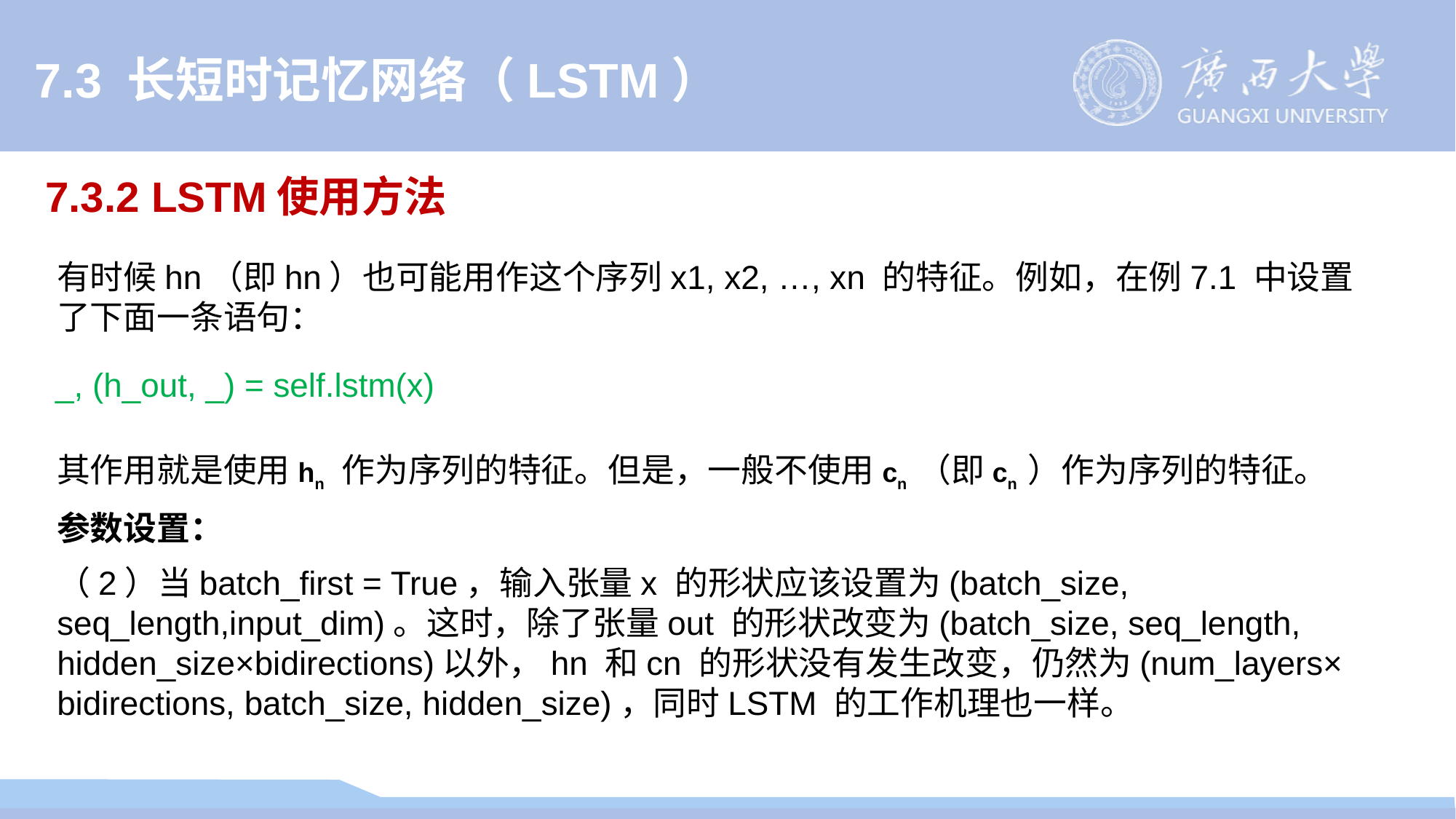

7.3 长短时记忆网络（LSTM）
7.3.2 LSTM使用方法
有时候hn（即hn）也可能用作这个序列x1, x2, …, xn 的特征。例如，在例7.1 中设置了下面一条语句：
_, (h_out, _) = self.lstm(x)
其作用就是使用hn 作为序列的特征。但是，一般不使用cn （即cn ）作为序列的特征。

参数设置：

（2）当batch_first = True，输入张量x 的形状应该设置为(batch_size, seq_length,input_dim)。这时，除了张量out 的形状改变为(batch_size, seq_length, hidden_size×bidirections)以外，hn 和cn 的形状没有发生改变，仍然为(num_layers× bidirections, batch_size, hidden_size)，同时LSTM 的工作机理也一样。